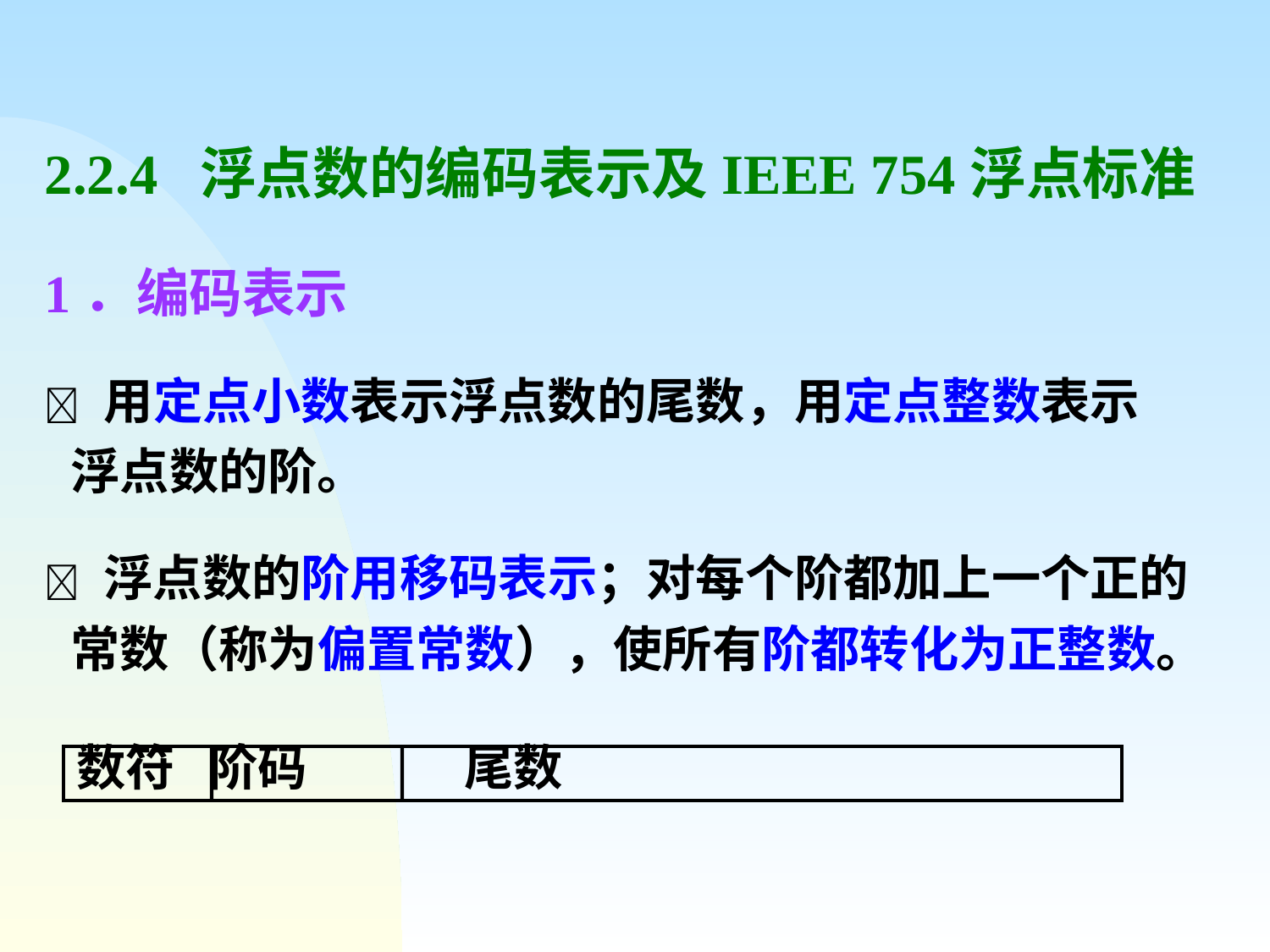

# 2.2.4  浮点数的编码表示及IEEE 754浮点标准
1．编码表示
•  用定点小数表示浮点数的尾数，用定点整数表示浮点数的阶。
•  浮点数的阶用移码表示；对每个阶都加上一个正的常数（称为偏置常数），使所有阶都转化为正整数。
数符   阶码              尾数

38